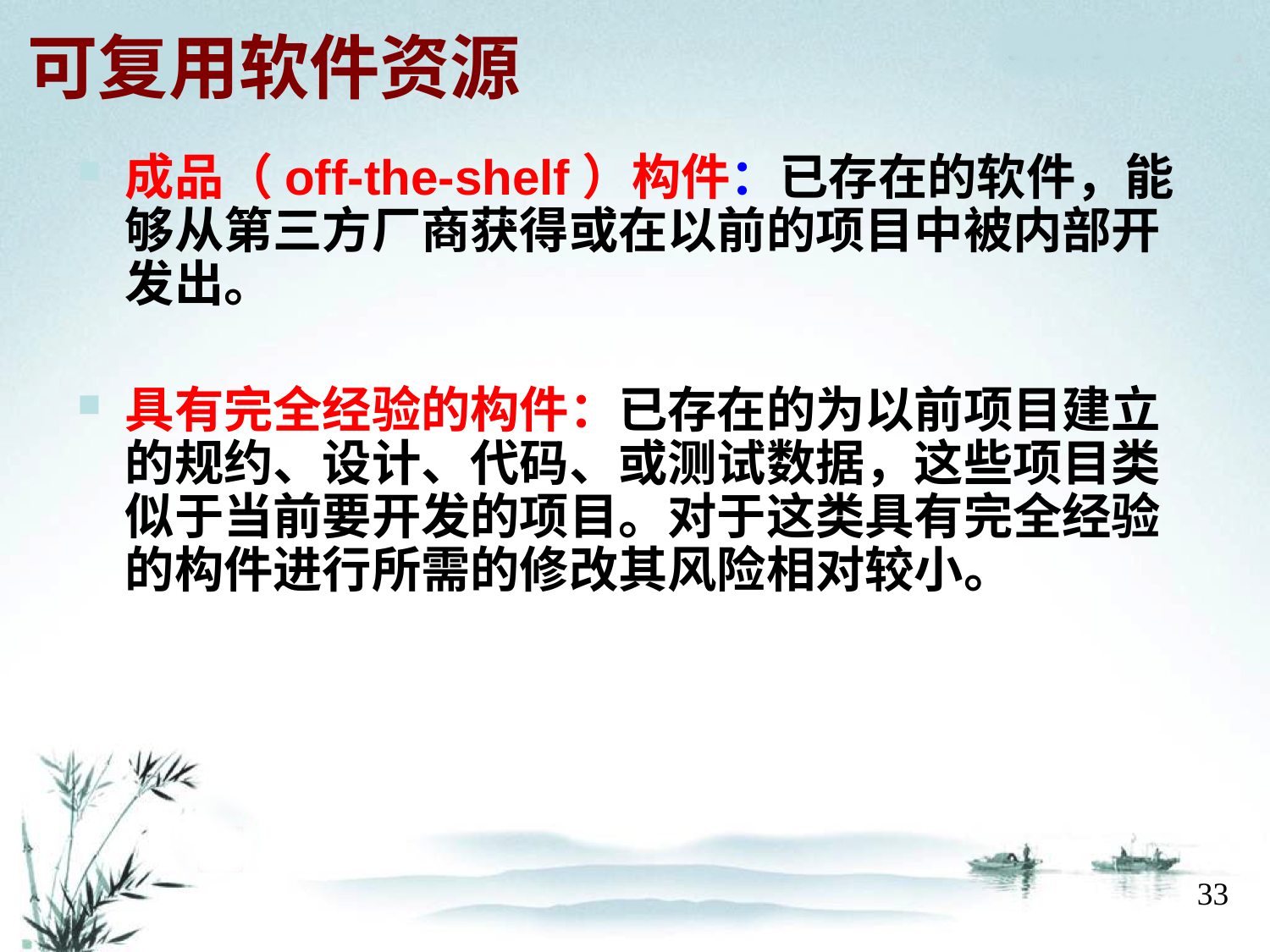

# 可复用软件资源
成品（off-the-shelf）构件：已存在的软件，能够从第三方厂商获得或在以前的项目中被内部开发出。

具有完全经验的构件：已存在的为以前项目建立的规约、设计、代码、或测试数据，这些项目类似于当前要开发的项目。对于这类具有完全经验的构件进行所需的修改其风险相对较小。
33